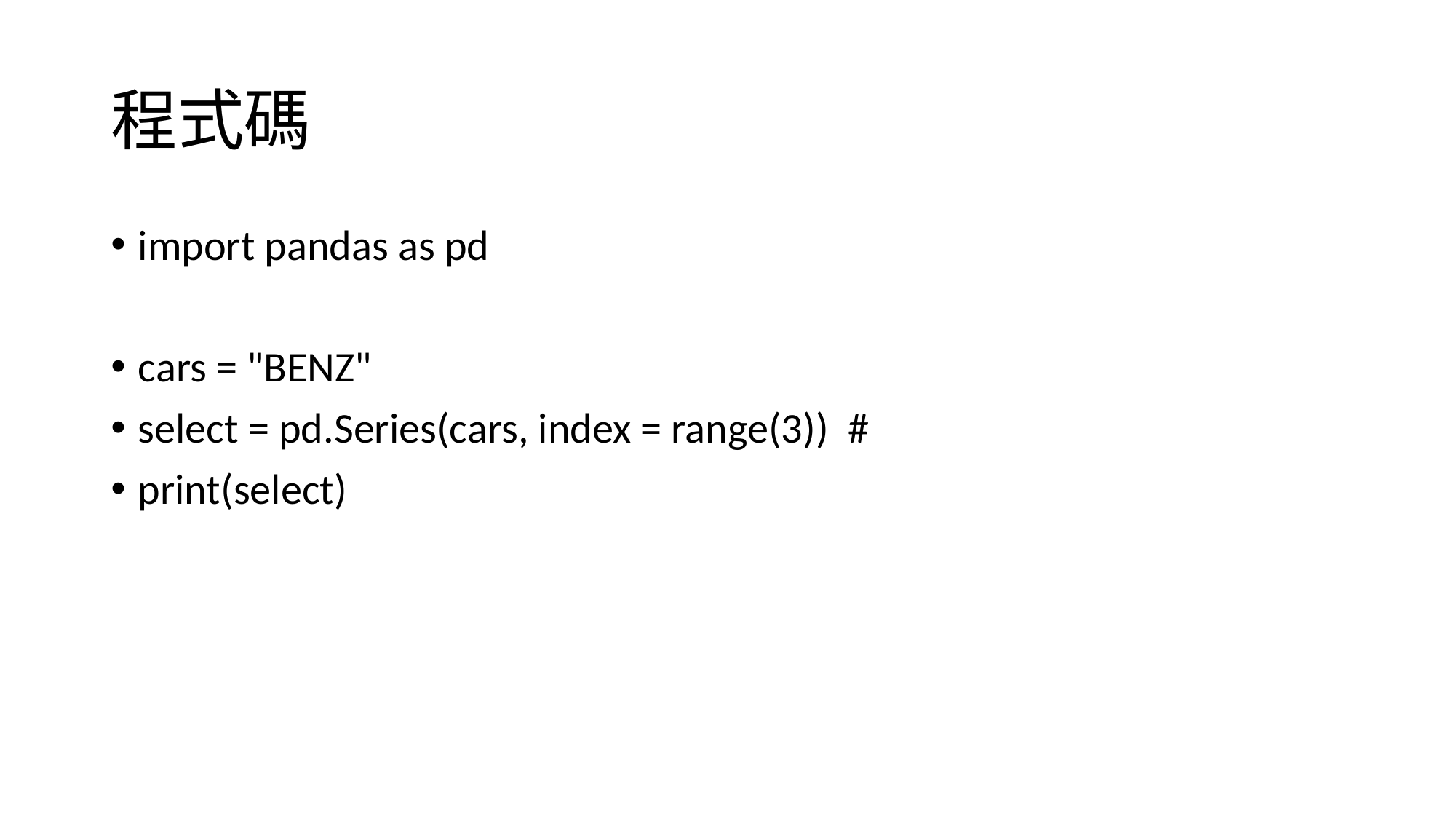

# 程式碼
import pandas as pd

cars = "BENZ"
select = pd.Series(cars, index = range(3))  #
print(select)